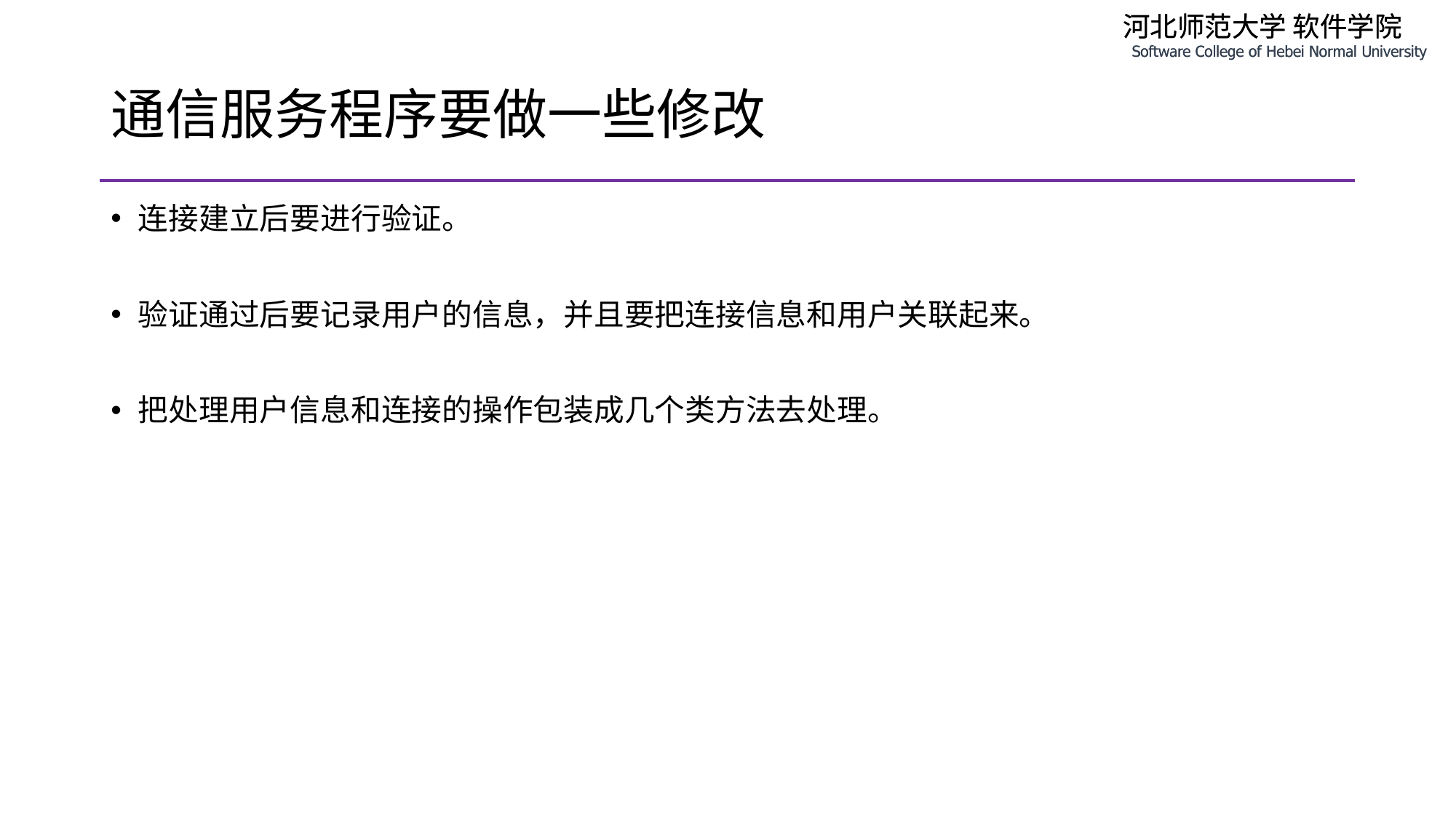

# 通信服务程序要做一些修改
连接建立后要进行验证。

验证通过后要记录用户的信息，并且要把连接信息和用户关联起来。

把处理用户信息和连接的操作包装成几个类方法去处理。